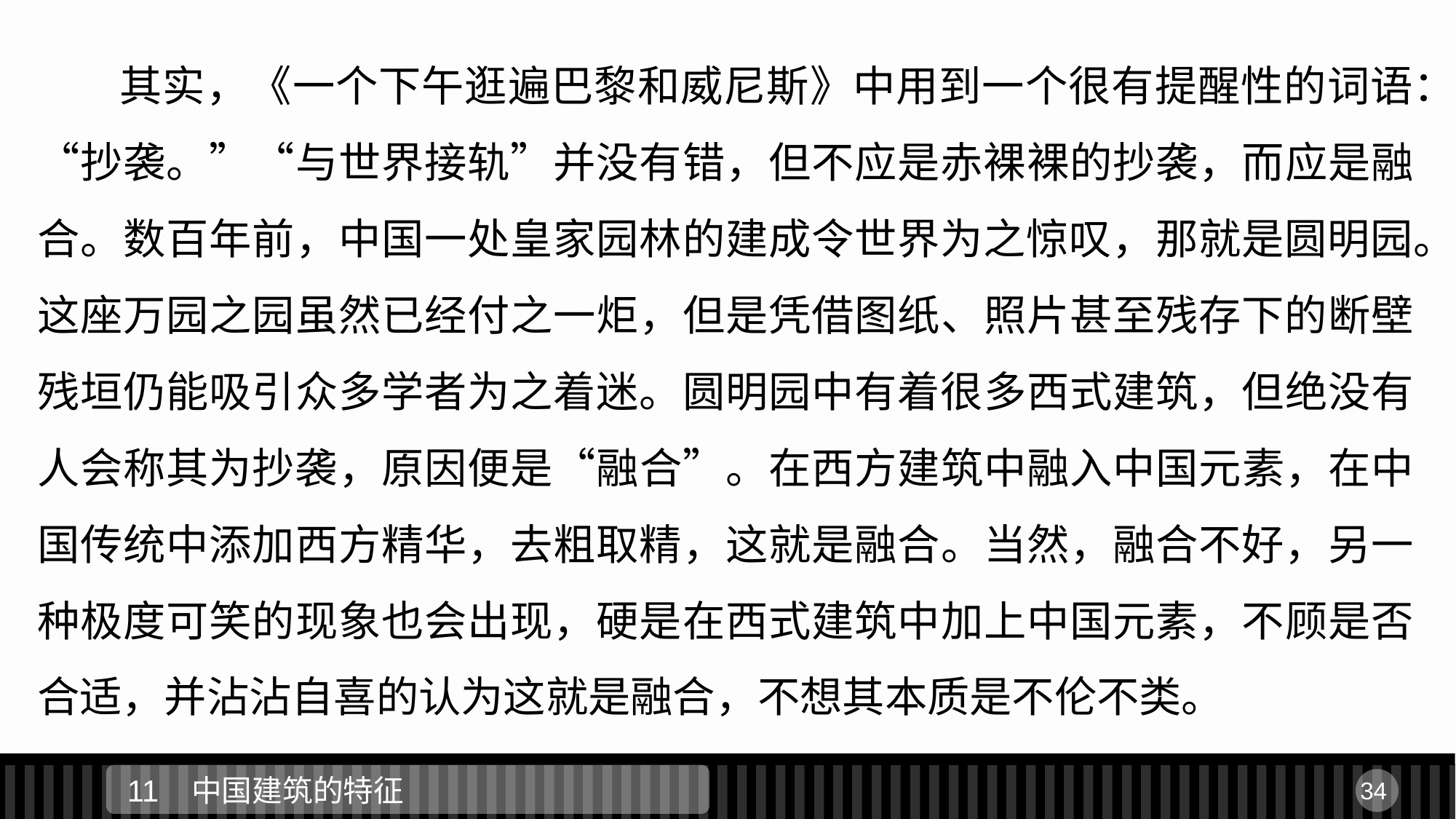

其实，《一个下午逛遍巴黎和威尼斯》中用到一个很有提醒性的词语：“抄袭。”“与世界接轨”并没有错，但不应是赤裸裸的抄袭，而应是融合。数百年前，中国一处皇家园林的建成令世界为之惊叹，那就是圆明园。这座万园之园虽然已经付之一炬，但是凭借图纸、照片甚至残存下的断壁残垣仍能吸引众多学者为之着迷。圆明园中有着很多西式建筑，但绝没有人会称其为抄袭，原因便是“融合”。在西方建筑中融入中国元素，在中国传统中添加西方精华，去粗取精，这就是融合。当然，融合不好，另一种极度可笑的现象也会出现，硬是在西式建筑中加上中国元素，不顾是否合适，并沾沾自喜的认为这就是融合，不想其本质是不伦不类。